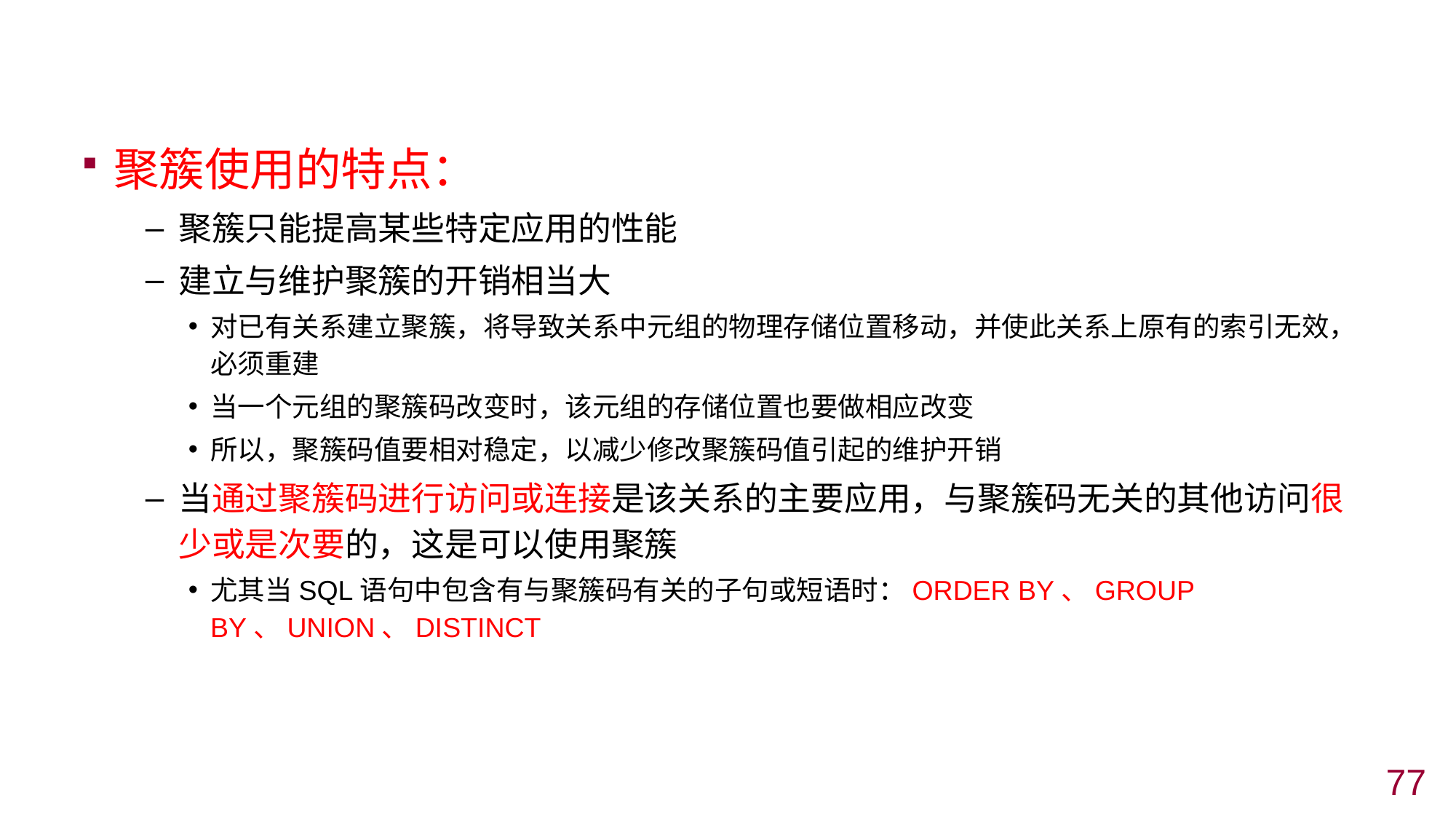

#
聚簇使用的特点：
聚簇只能提高某些特定应用的性能
建立与维护聚簇的开销相当大
对已有关系建立聚簇，将导致关系中元组的物理存储位置移动，并使此关系上原有的索引无效，必须重建
当一个元组的聚簇码改变时，该元组的存储位置也要做相应改变
所以，聚簇码值要相对稳定，以减少修改聚簇码值引起的维护开销
当通过聚簇码进行访问或连接是该关系的主要应用，与聚簇码无关的其他访问很少或是次要的，这是可以使用聚簇
尤其当SQL语句中包含有与聚簇码有关的子句或短语时：ORDER BY、GROUP BY、UNION、DISTINCT
77